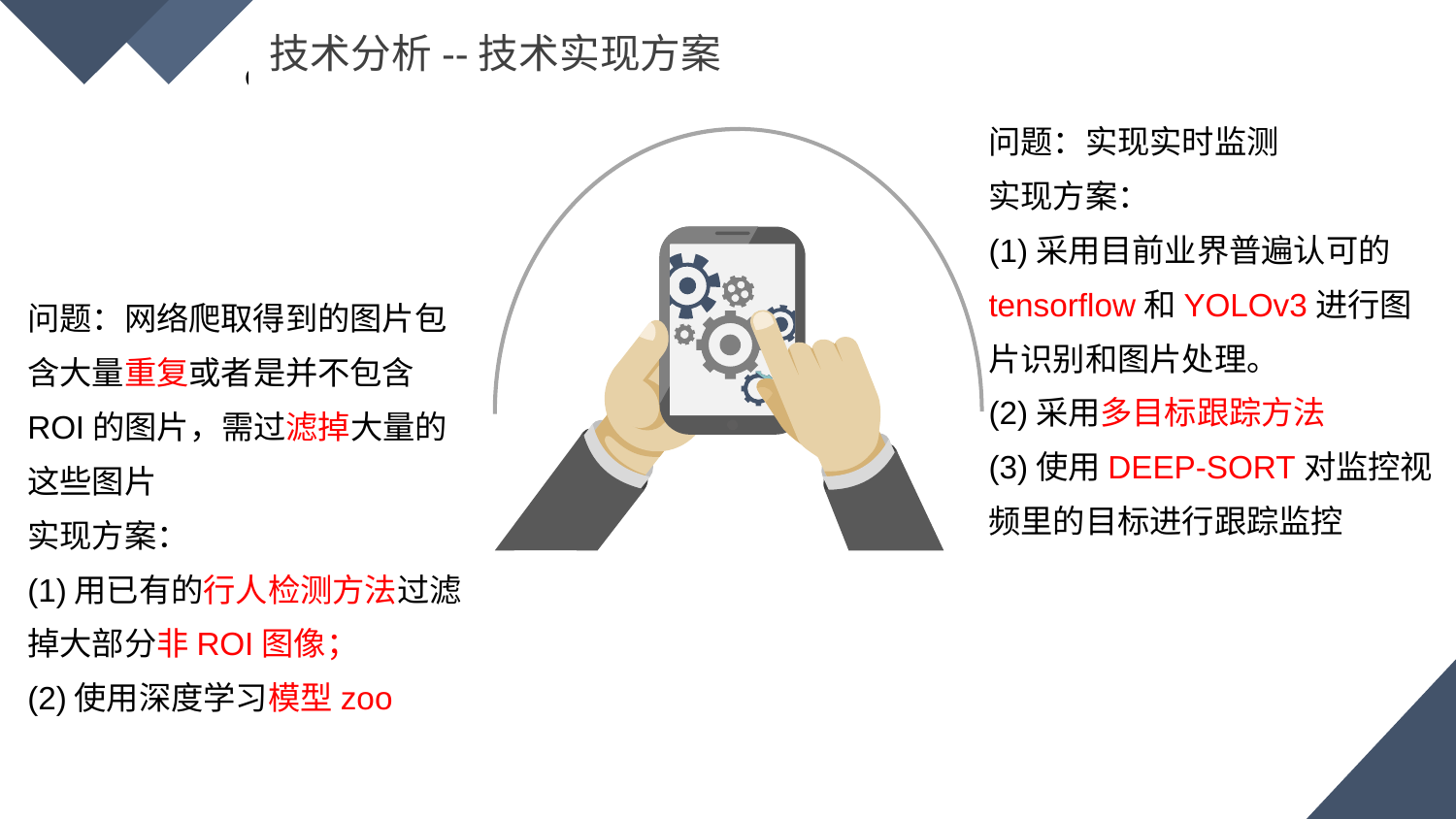

技术分析--技术实现方案

问题：实现实时监测
实现方案：
(1)采用目前业界普遍认可的tensorflow和YOLOv3进行图片识别和图片处理。
(2)采用多目标跟踪方法
(3)使用DEEP-SORT对监控视频里的目标进行跟踪监控

问题：网络爬取得到的图片包含大量重复或者是并不包含ROI的图片，需过滤掉大量的这些图片
实现方案：
(1)用已有的行人检测方法过滤掉大部分非ROI图像；
(2)使用深度学习模型zoo